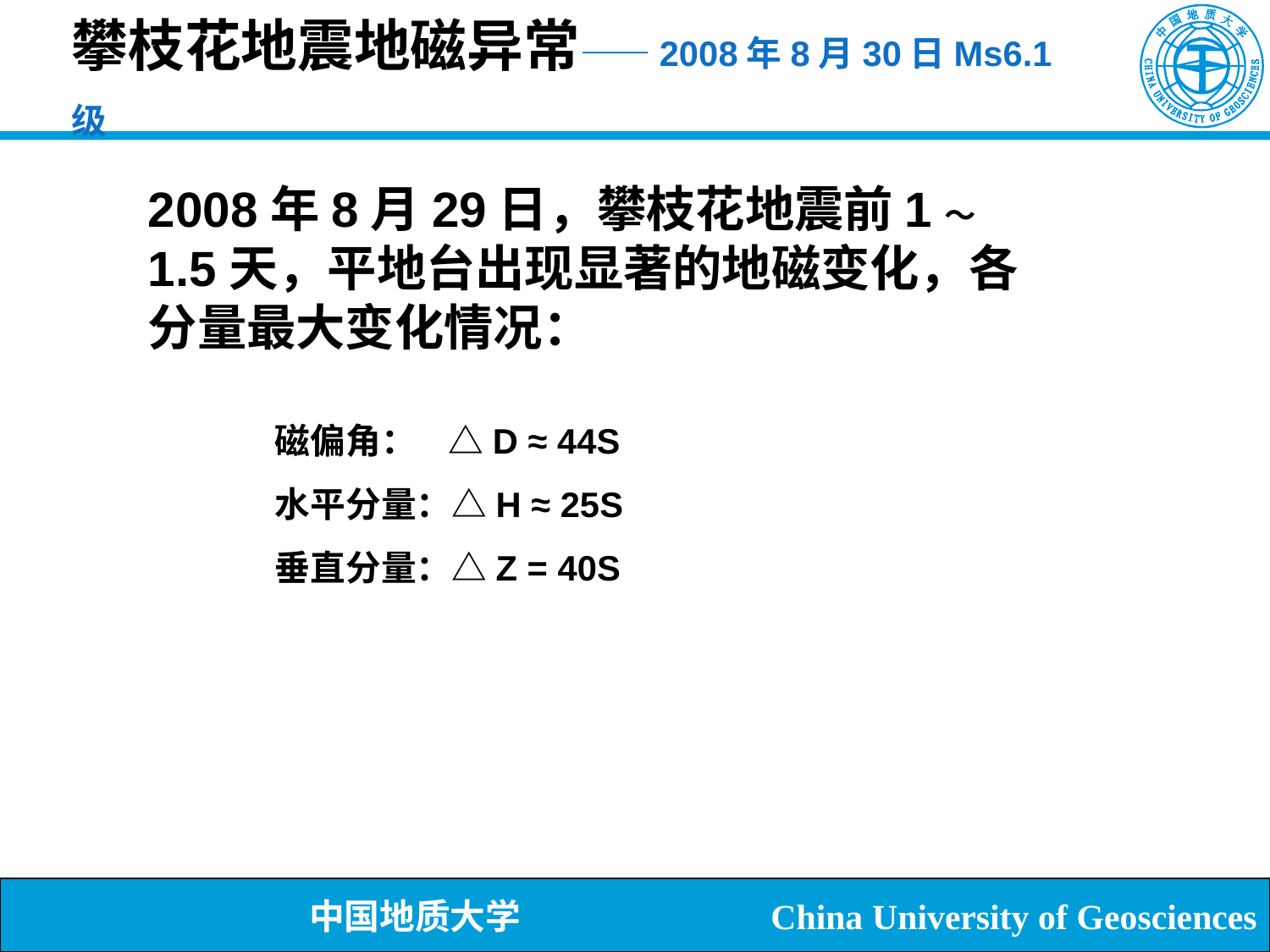

攀枝花地震地磁异常——2008年8月30日Ms6.1 级
2008年8月29日，攀枝花地震前1～1.5天，平地台出现显著的地磁变化，各分量最大变化情况：

磁偏角：    △D ≈ 44S
水平分量：△H ≈ 25S
垂直分量：△Z = 40S